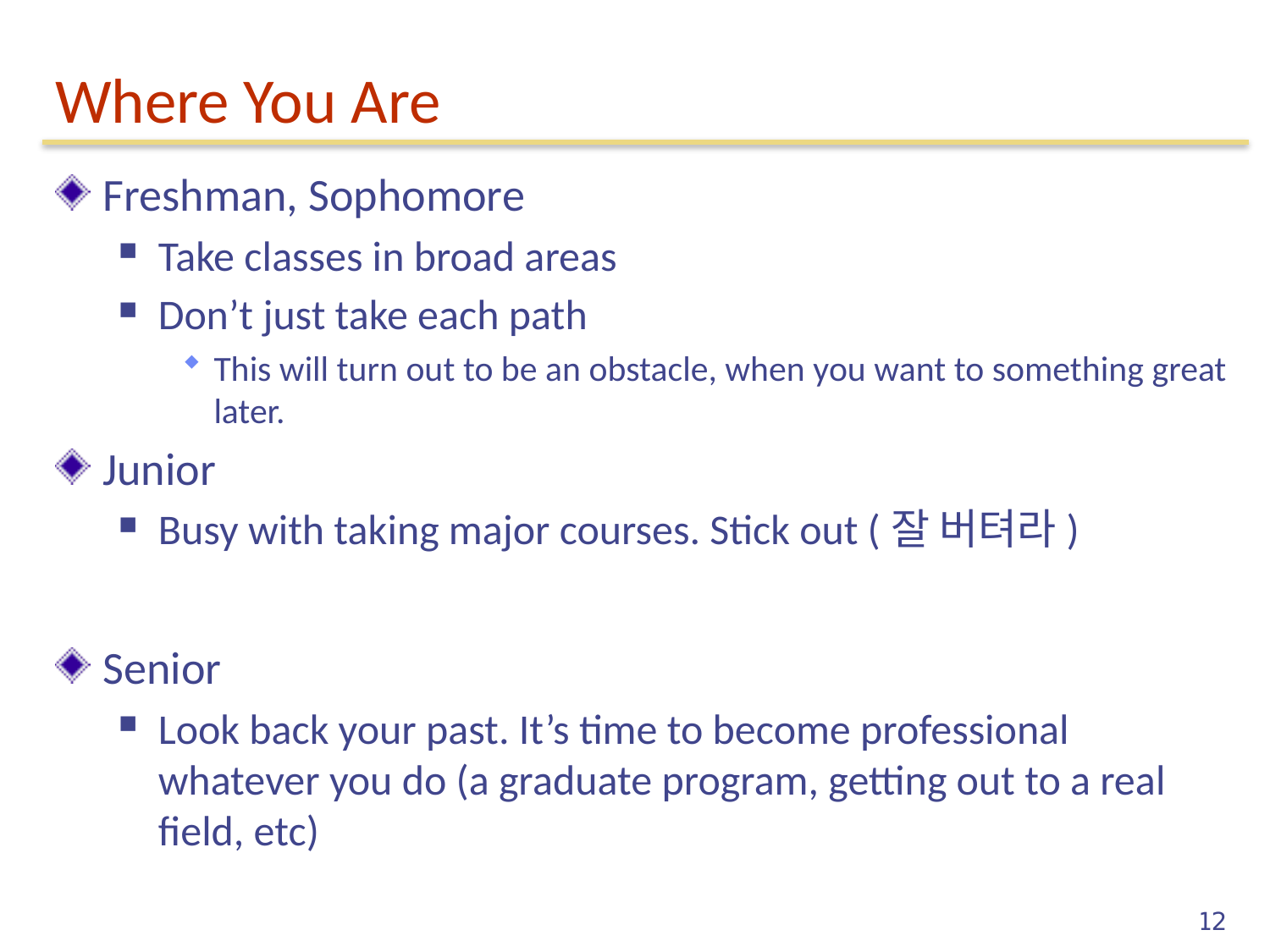

# Where You Are
Freshman, Sophomore
Take classes in broad areas
Don’t just take each path
This will turn out to be an obstacle, when you want to something great later.
Junior
Busy with taking major courses. Stick out (잘 버텨라)

Senior
Look back your past. It’s time to become professional whatever you do (a graduate program, getting out to a real field, etc)
12